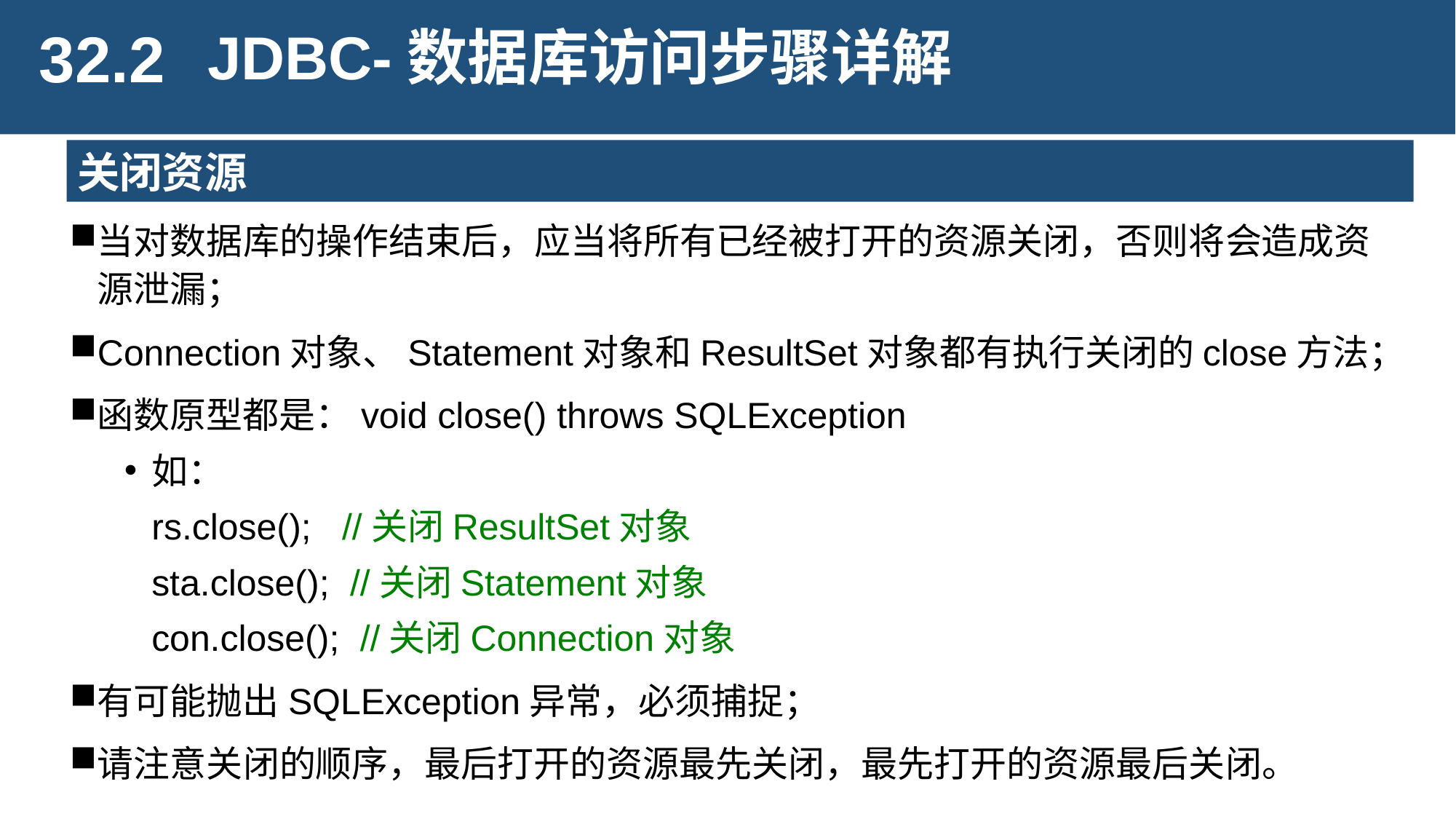

32.2
JDBC-数据库访问步骤详解
关闭资源
当对数据库的操作结束后，应当将所有已经被打开的资源关闭，否则将会造成资源泄漏；
Connection对象、Statement对象和ResultSet对象都有执行关闭的close方法；
函数原型都是：void close() throws SQLException
如：
	rs.close();   //关闭ResultSet对象
	sta.close();  //关闭Statement对象
	con.close();  //关闭Connection对象
有可能抛出SQLException异常，必须捕捉；
请注意关闭的顺序，最后打开的资源最先关闭，最先打开的资源最后关闭。